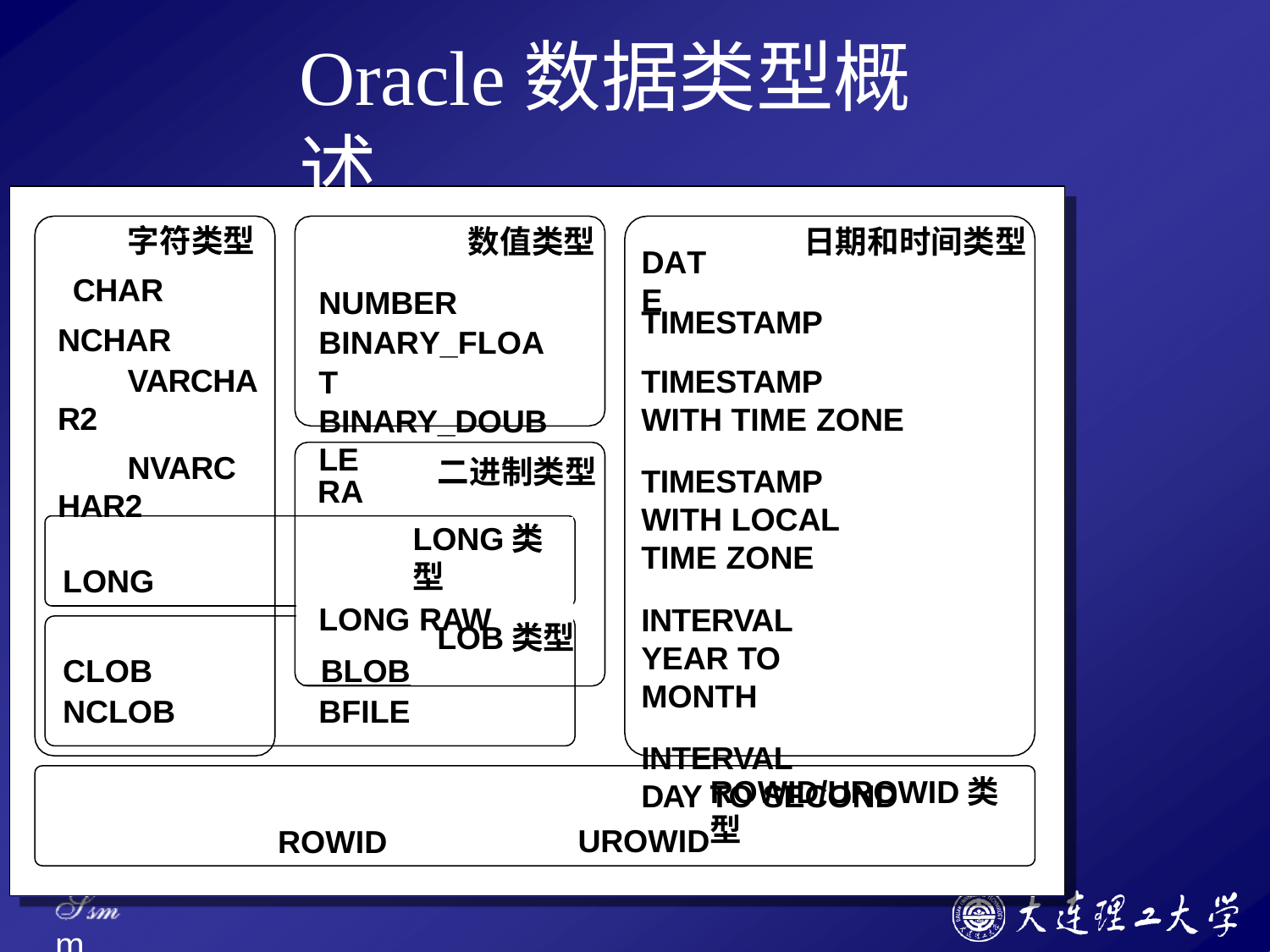

# Oracle数据类型概述

字符类型  CHAR  NCHAR
VARCHAR2
NVARCHAR2

数值类型
日期和时间类型
DATE
TIMESTAMP
TIMESTAMP  WITH TIME ZONE
TIMESTAMP
WITH LOCAL TIME ZONE
INTERVAL
YEAR TO MONTH
INTERVAL
DAY TO SECOND
NUMBER  BINARY_FLOAT
BINARY_DOUBLE

二进制类型
RAW

LONG类型
LONG RAW
LONG

LOB类型
  BLOB
BFILE
CLOB  NCLOB

ROWID/UROWID类型
UROWID
ROWID

Ssm